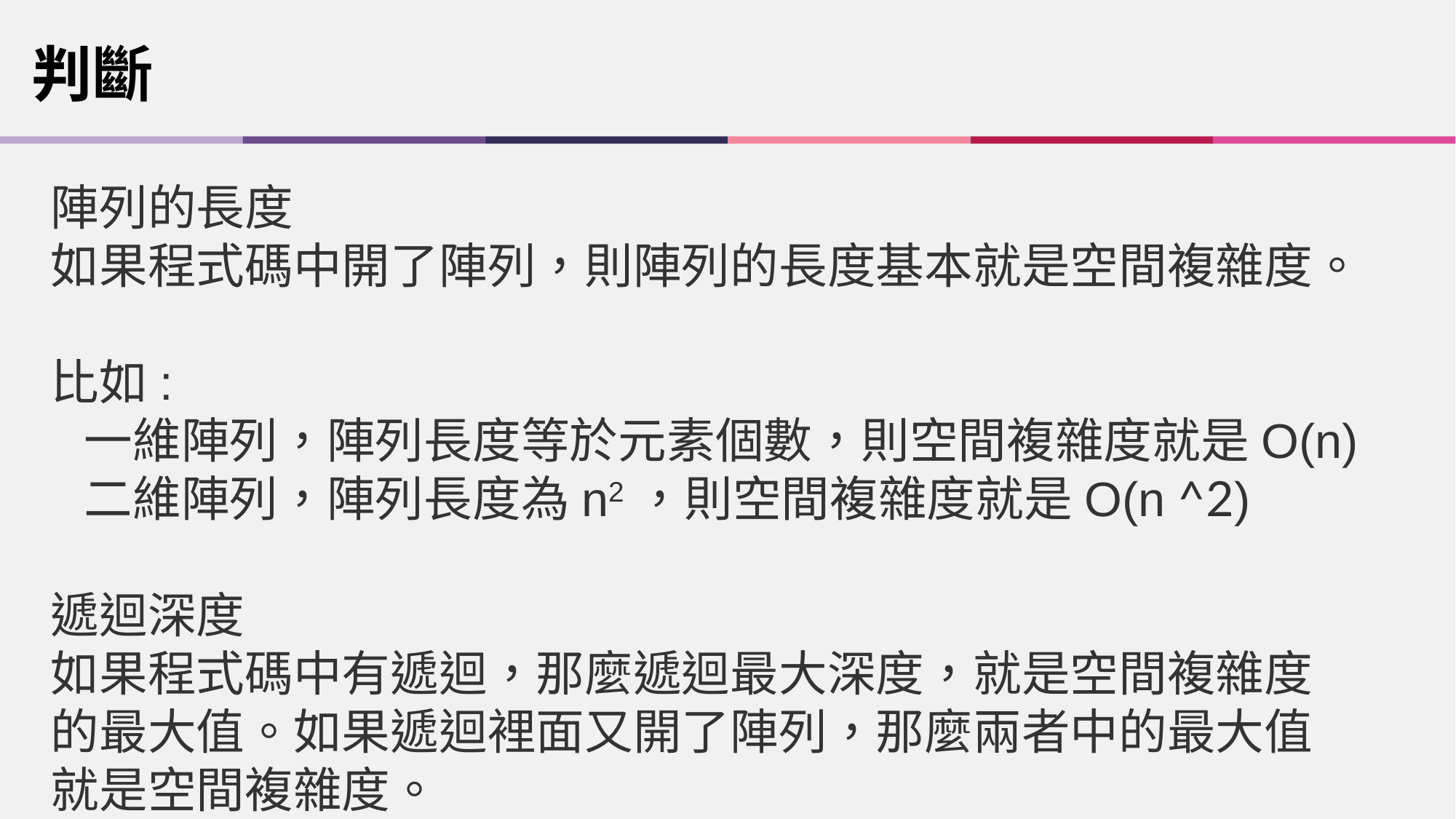

判斷
陣列的長度
如果程式碼中開了陣列，則陣列的長度基本就是空間複雜度。
比如:
  一維陣列，陣列長度等於元素個數，則空間複雜度就是O(n)
  二維陣列，陣列長度為n2，則空間複雜度就是O(n ^2)

遞迴深度
如果程式碼中有遞迴，那麼遞迴最大深度，就是空間複雜度的最大值。如果遞迴裡面又開了陣列，那麼兩者中的最大值就是空間複雜度。